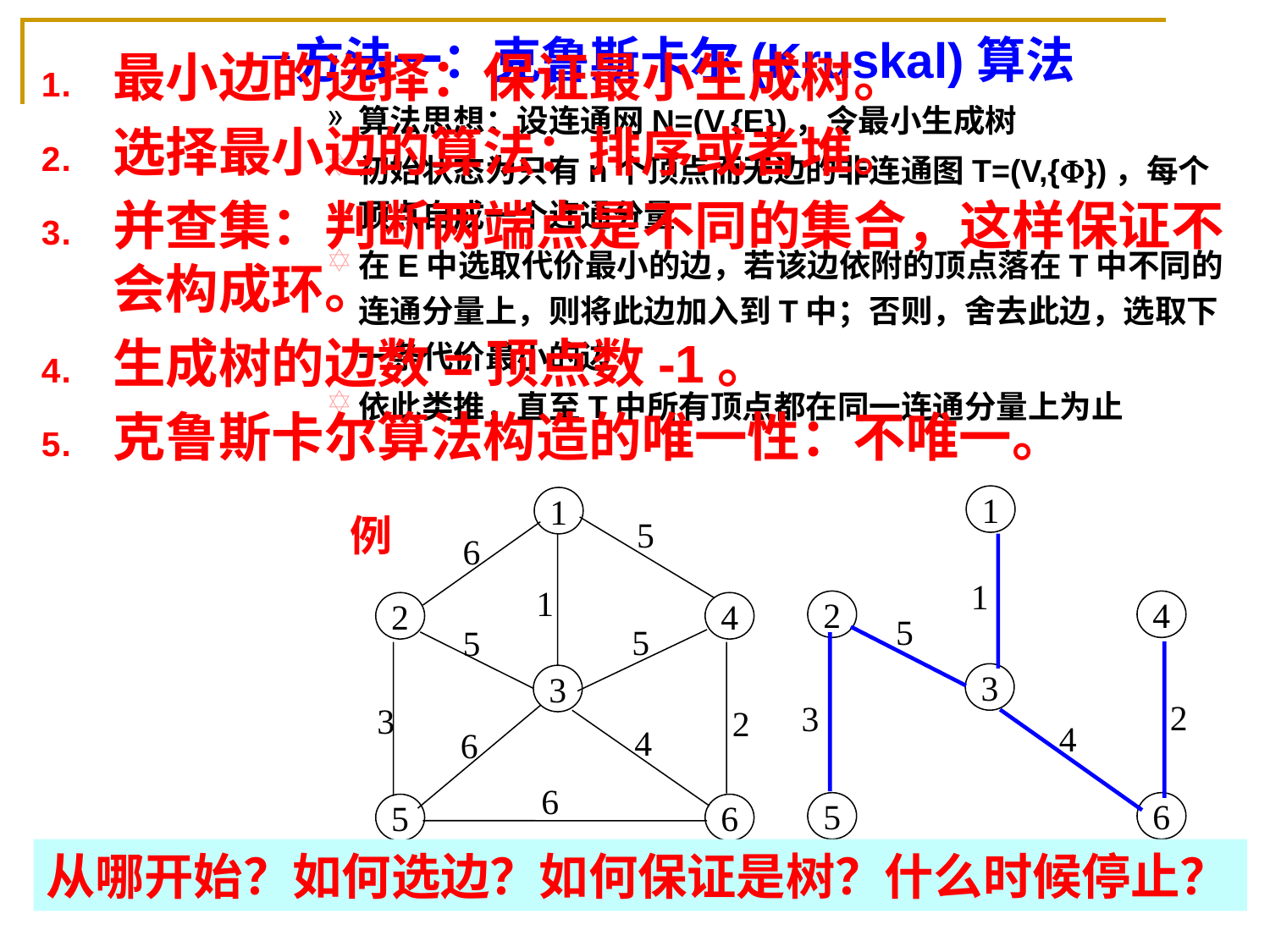

方法一：克鲁斯卡尔(Kruskal)算法
算法思想：设连通网N=(V,{E})，令最小生成树
初始状态为只有n个顶点而无边的非连通图T=(V,{Φ})，每个顶点自成一个连通分量
在E中选取代价最小的边，若该边依附的顶点落在T中不同的连通分量上，则将此边加入到T中；否则，舍去此边，选取下一条代价最小的边
依此类推，直至T中所有顶点都在同一连通分量上为止
最小边的选择：保证最小生成树。
选择最小边的算法：排序或者堆。
并查集：判断两端点是不同的集合，这样保证不会构成环。
生成树的边数=顶点数-1。
克鲁斯卡尔算法构造的唯一性：不唯一。

1
2
4
3
5
6
1
例
5

6

1
2
4
5
5

3
3
2

4
6
6
5
6

1
5

3

2

4
从哪开始？如何选边？如何保证是树？什么时候停止？